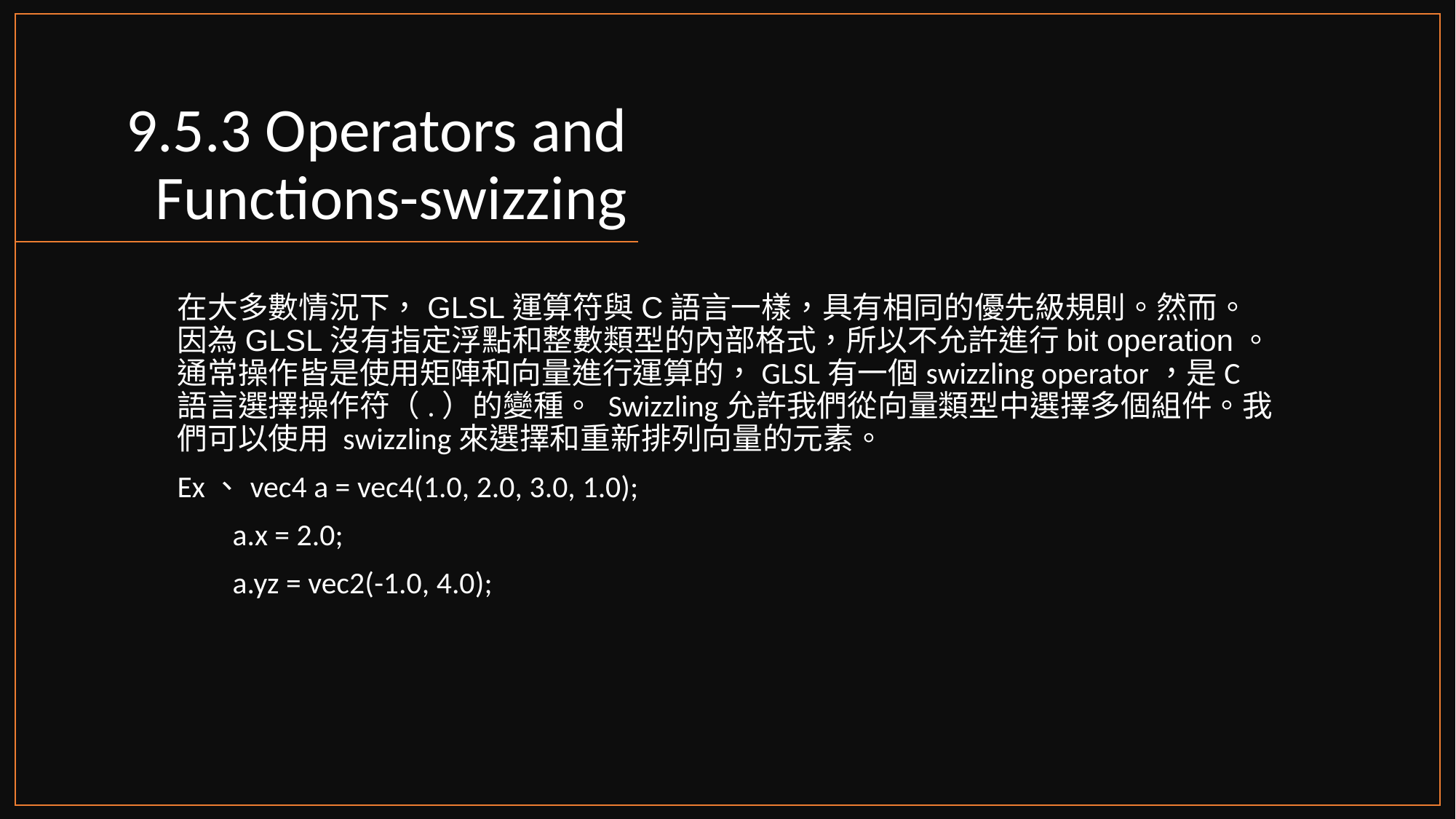

# 9.5.3 Operators and Functions-swizzing
在大多數情況下，GLSL運算符與C語言一樣，具有相同的優先級規則。然而。 因為GLSL沒有指定浮點和整數類型的內部格式，所以不允許進行bit operation。通常操作皆是使用矩陣和向量進行運算的，GLSL有一個swizzling operator，是C語言選擇操作符（.）的變種。 Swizzling允許我們從向量類型中選擇多個組件。我們可以使用 swizzling來選擇和重新排列向量的元素。
Ex、vec4 a = vec4(1.0, 2.0, 3.0, 1.0);
        a.x = 2.0;
        a.yz = vec2(-1.0, 4.0);